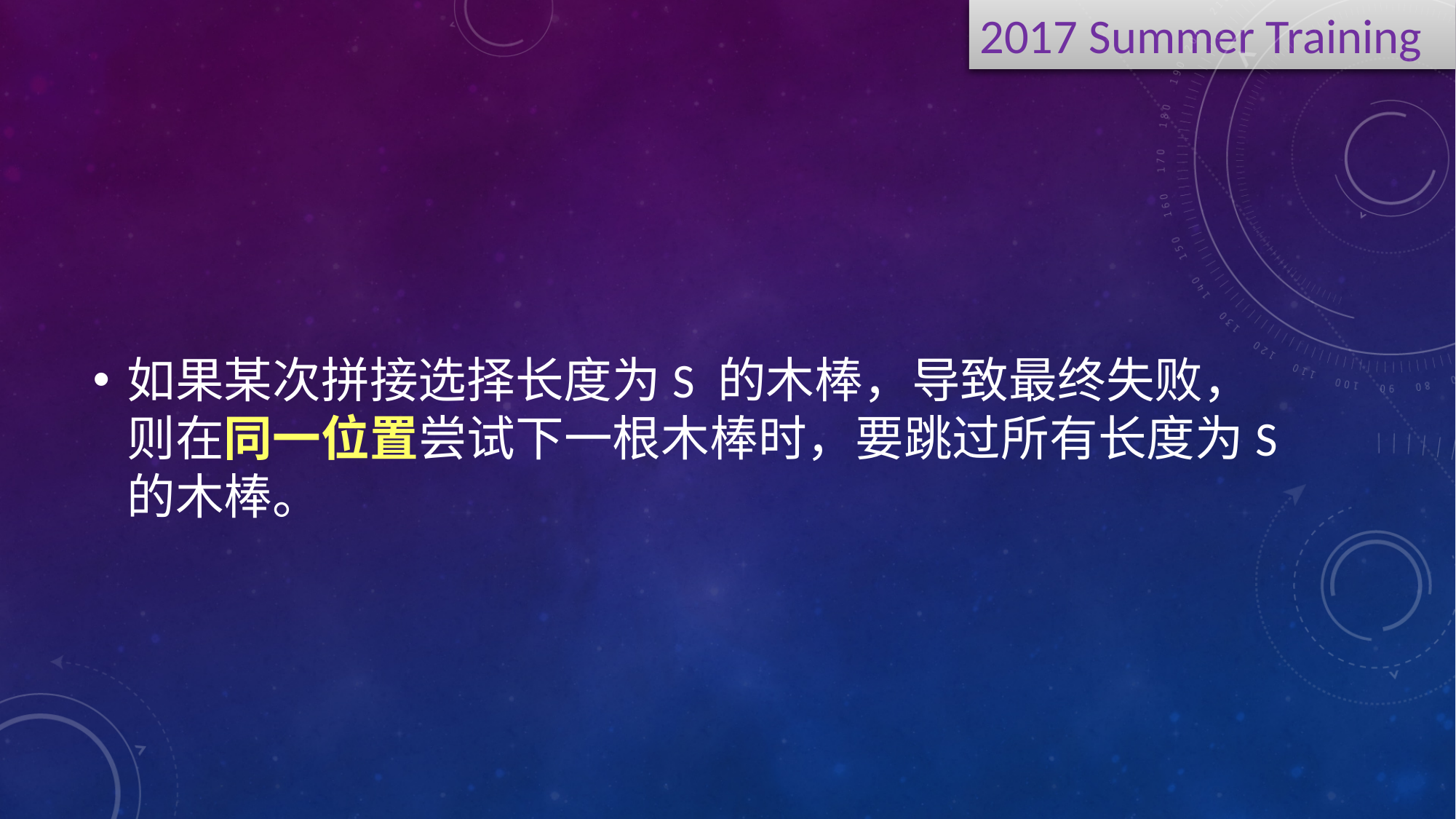

#
如果某次拼接选择长度为S 的木棒，导致最终失败，则在同一位置尝试下一根木棒时，要跳过所有长度为S 的木棒。